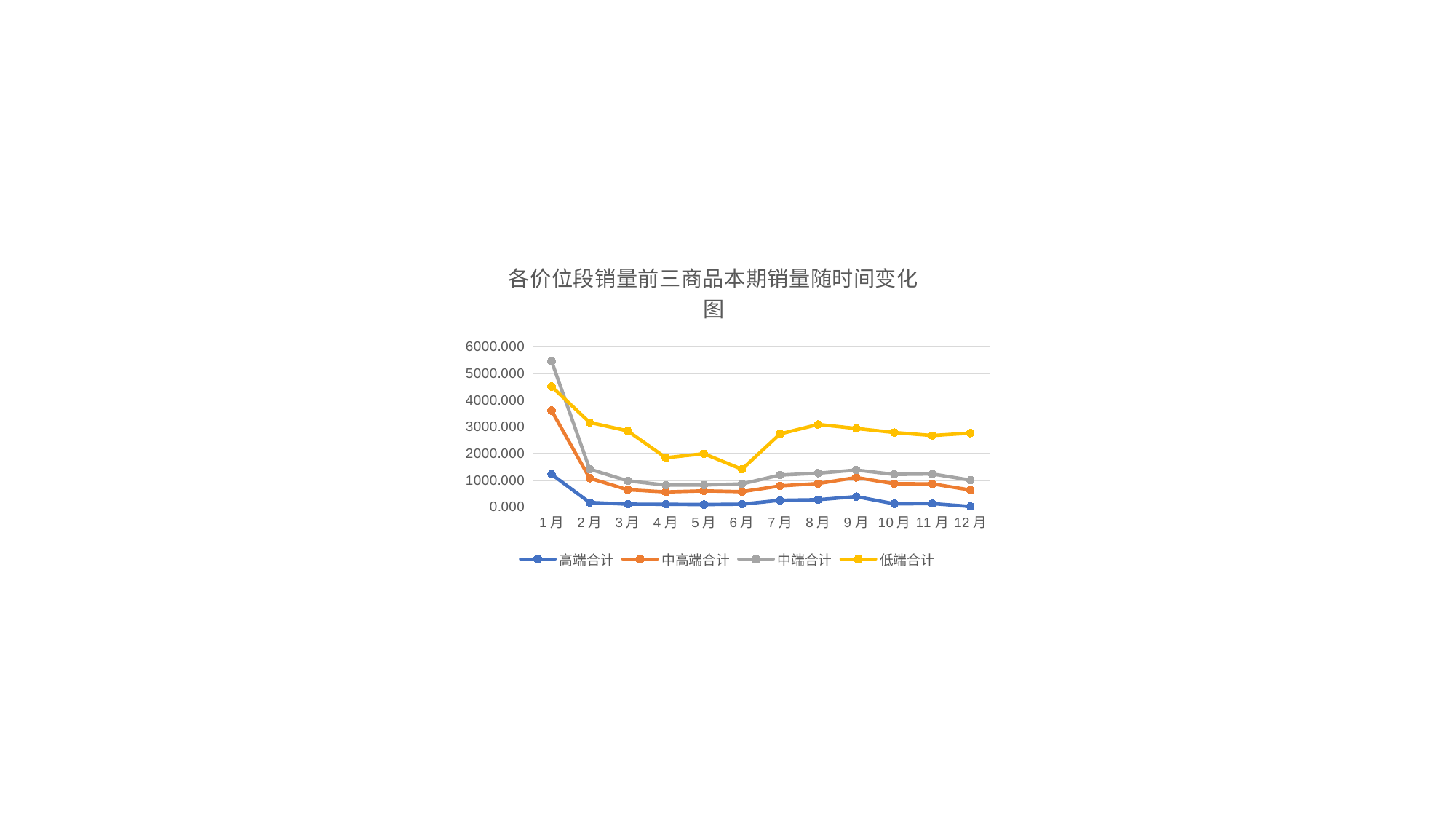

### Chart: 各价位段销量前三商品本期销量随时间变化图

| Category | 高端合计 | 中高端合计 | 中端合计 | 低端合计 |
|---|---|---|---|---|
| 1月 | 1224.644 | 3608.66 | 5462.072 | 4509.676 |
| 2月 | 171.98 | 1080.348 | 1418.704 | 3165.964 |
| 3月 | 108.596 | 647.232 | 982.116 | 2848.84 |
| 4月 | 102.952 | 565.164 | 819.032 | 1845.544 |
| 5月 | 93.812 | 605.616 | 825.492 | 1996.048 |
| 6月 | 108.572 | 574.816 | 865.416 | 1413.336 |
| 7月 | 253.368 | 790.856 | 1196.936 | 2736.188 |
| 8月 | 276.368 | 878.716 | 1267.688 | 3089.796 |
| 9月 | 391.844 | 1105.576 | 1383.352 | 2939.948 |
| 10月 | 122.088 | 871.552 | 1221.884 | 2788.484 |
| 11月 | 129.328 | 867.708 | 1238.308 | 2675.736 |
| 12月 | 21.988 | 637.132 | 1006.88 | 2765.344 |